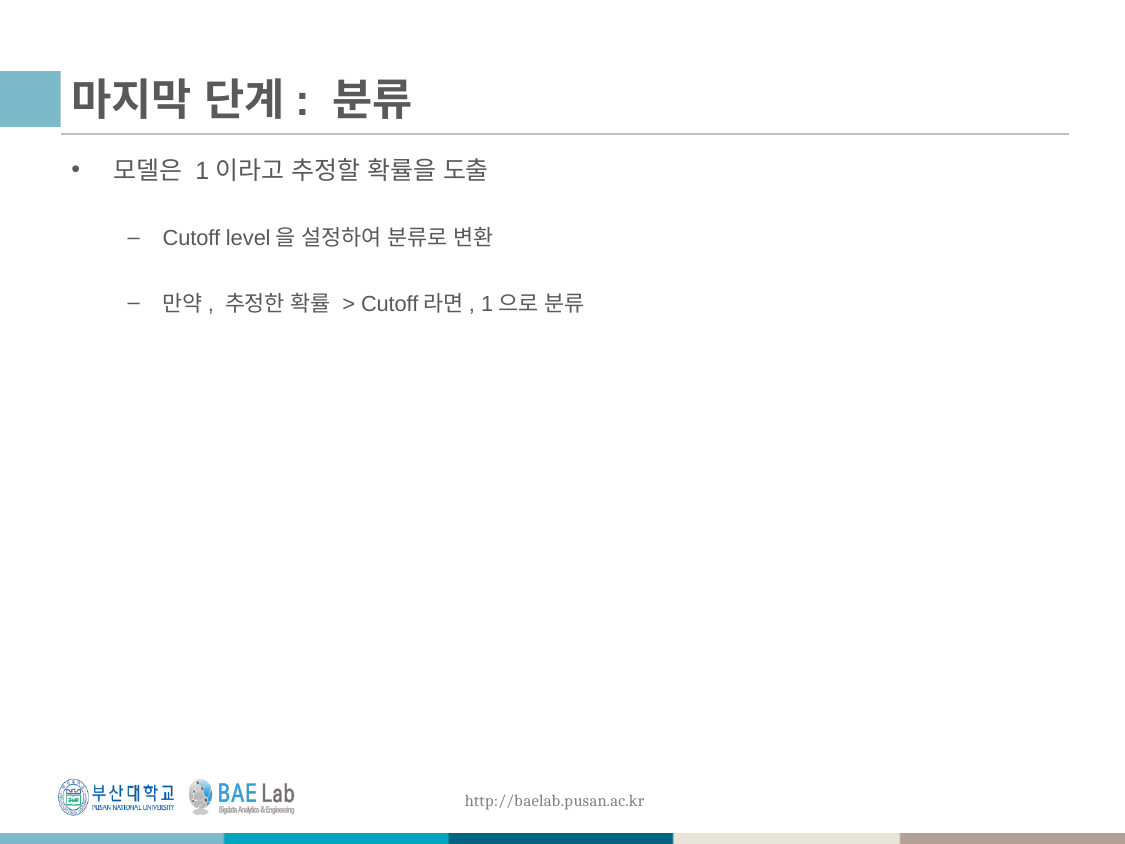

# 마지막 단계: 분류
모델은 1이라고 추정할 확률을 도출

Cutoff level을 설정하여 분류로 변환

만약, 추정한 확률 > Cutoff라면, 1으로 분류